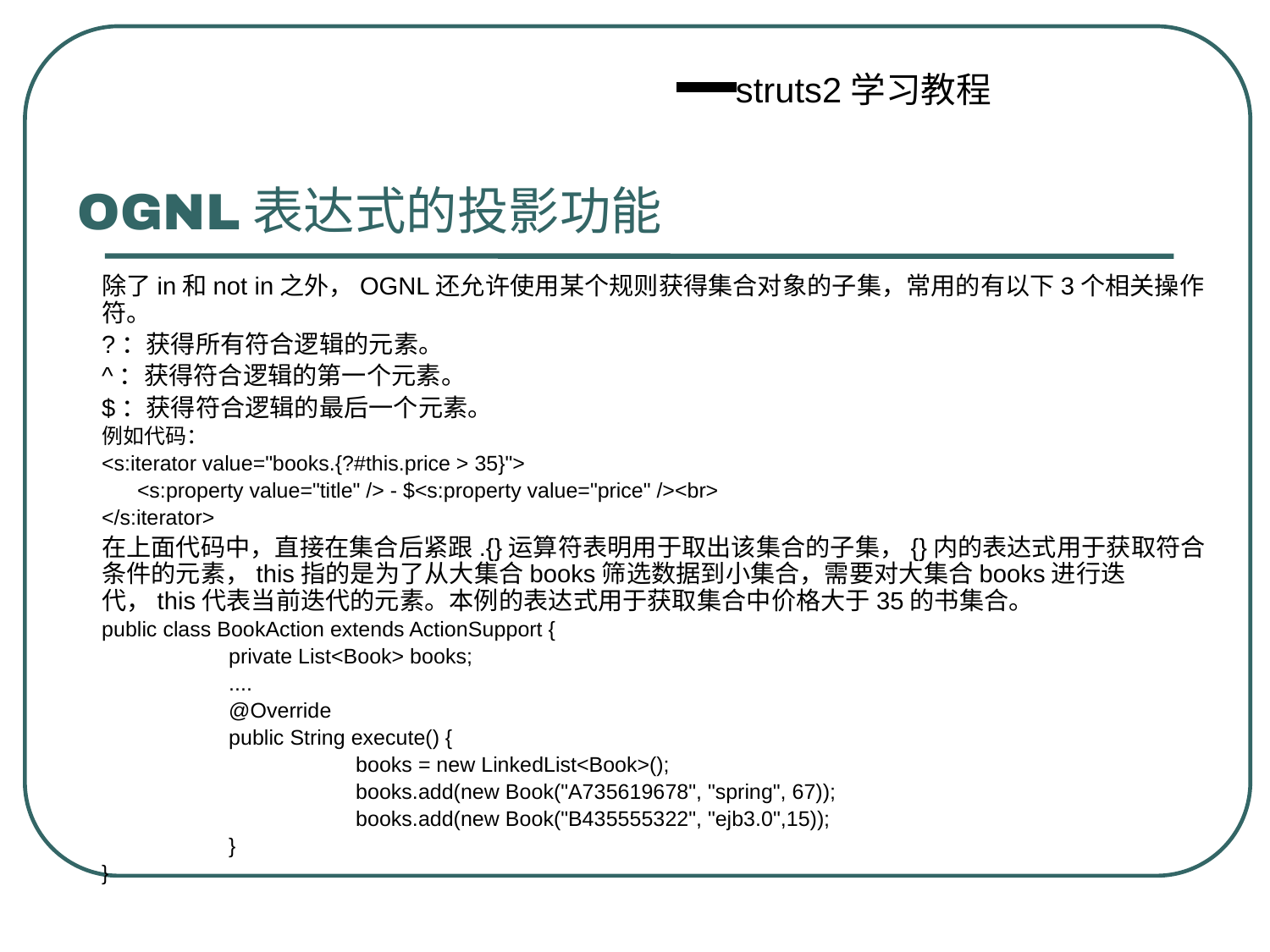

OGNL表达式的投影功能

除了in和not in之外，OGNL还允许使用某个规则获得集合对象的子集，常用的有以下3个相关操作符。
?：获得所有符合逻辑的元素。
^：获得符合逻辑的第一个元素。
$：获得符合逻辑的最后一个元素。
例如代码：
<s:iterator value="books.{?#this.price > 35}">
      <s:property value="title" /> - $<s:property value="price" /><br>
</s:iterator>
在上面代码中，直接在集合后紧跟.{}运算符表明用于取出该集合的子集，{}内的表达式用于获取符合条件的元素，this指的是为了从大集合books筛选数据到小集合，需要对大集合books进行迭代，this代表当前迭代的元素。本例的表达式用于获取集合中价格大于35的书集合。
public class BookAction extends ActionSupport {
	private List<Book> books;
	....
	@Override
    	public String execute() {
        		books = new LinkedList<Book>();
        		books.add(new Book("A735619678", "spring", 67));
		books.add(new Book("B435555322", "ejb3.0",15));
	}
}